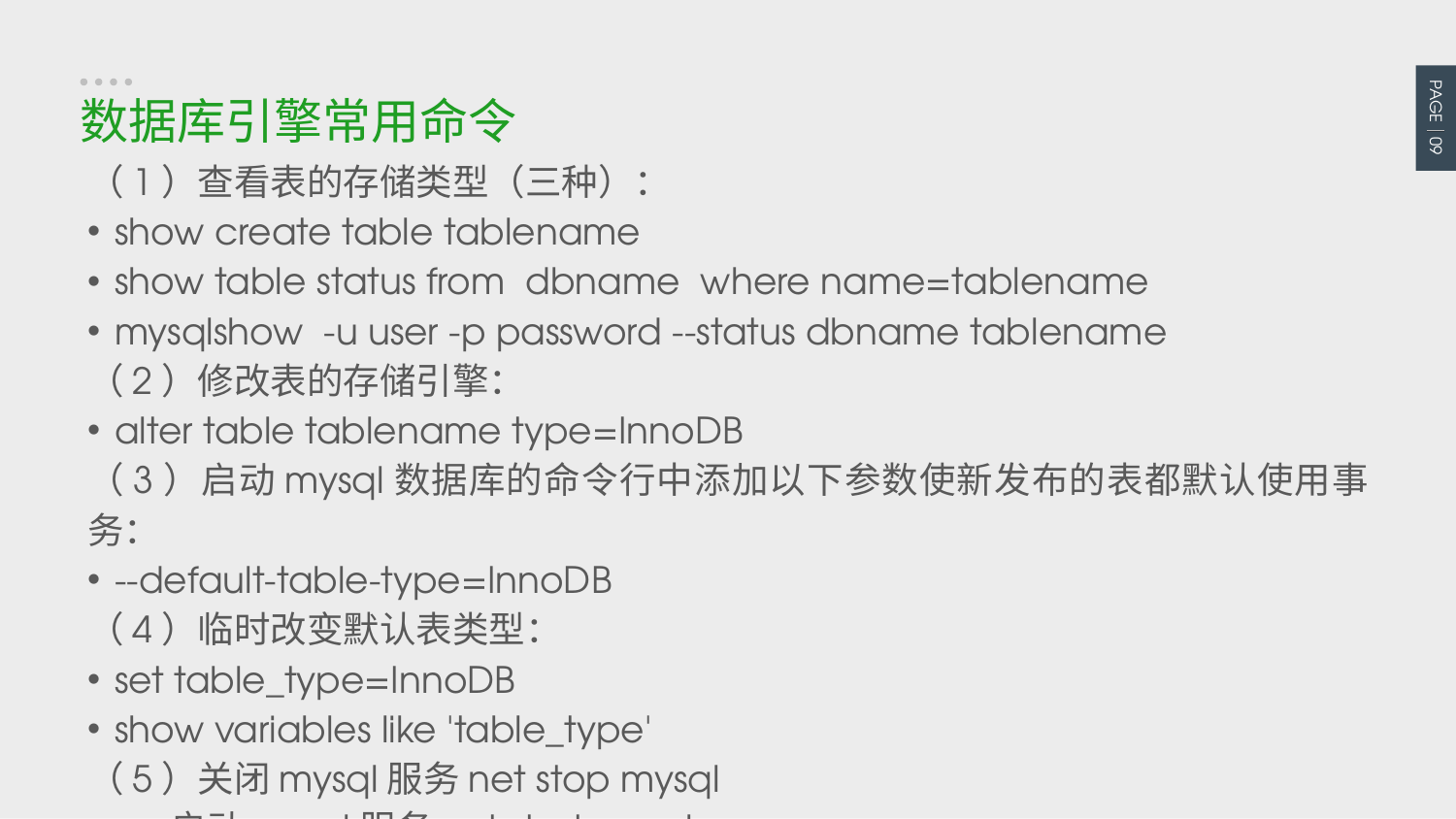

PAGE   09
数据库引擎常用命令
（1）查看表的存储类型（三种）：
show create table tablename
show table status from  dbname  where name=tablename
mysqlshow  -u user -p password --status dbname tablename
（2）修改表的存储引擎：
alter table tablename type=InnoDB
（3）启动mysql数据库的命令行中添加以下参数使新发布的表都默认使用事务：
--default-table-type=InnoDB
（4）临时改变默认表类型：
set table_type=InnoDB
show variables like 'table_type'
（5）关闭mysql服务net stop mysql
         启动mysql服务net start mysql